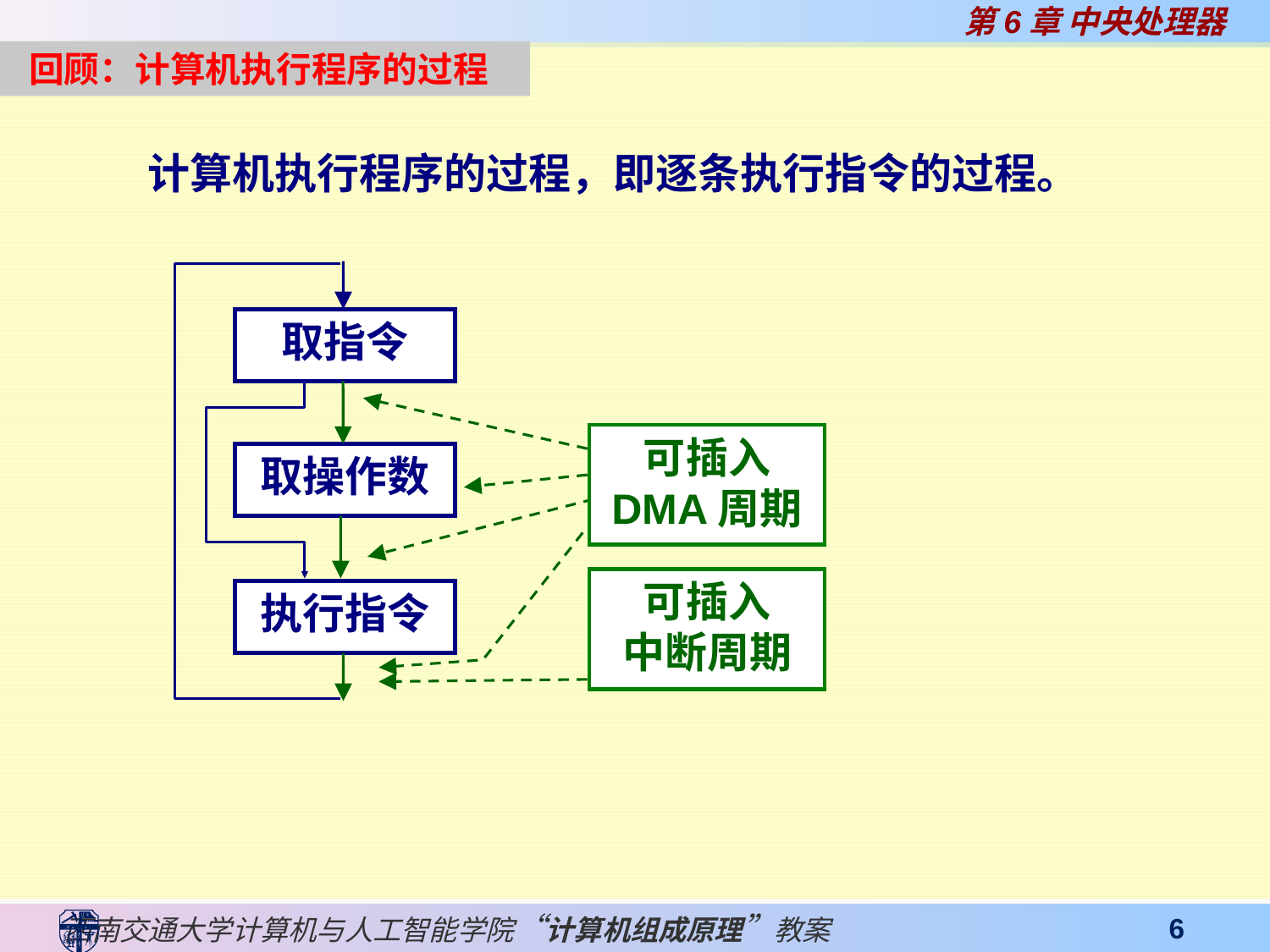

回顾：计算机执行程序的过程

计算机执行程序的过程，即逐条执行指令的过程。

取指令

可插入
DMA周期
取操作数

可插入
中断周期
执行指令